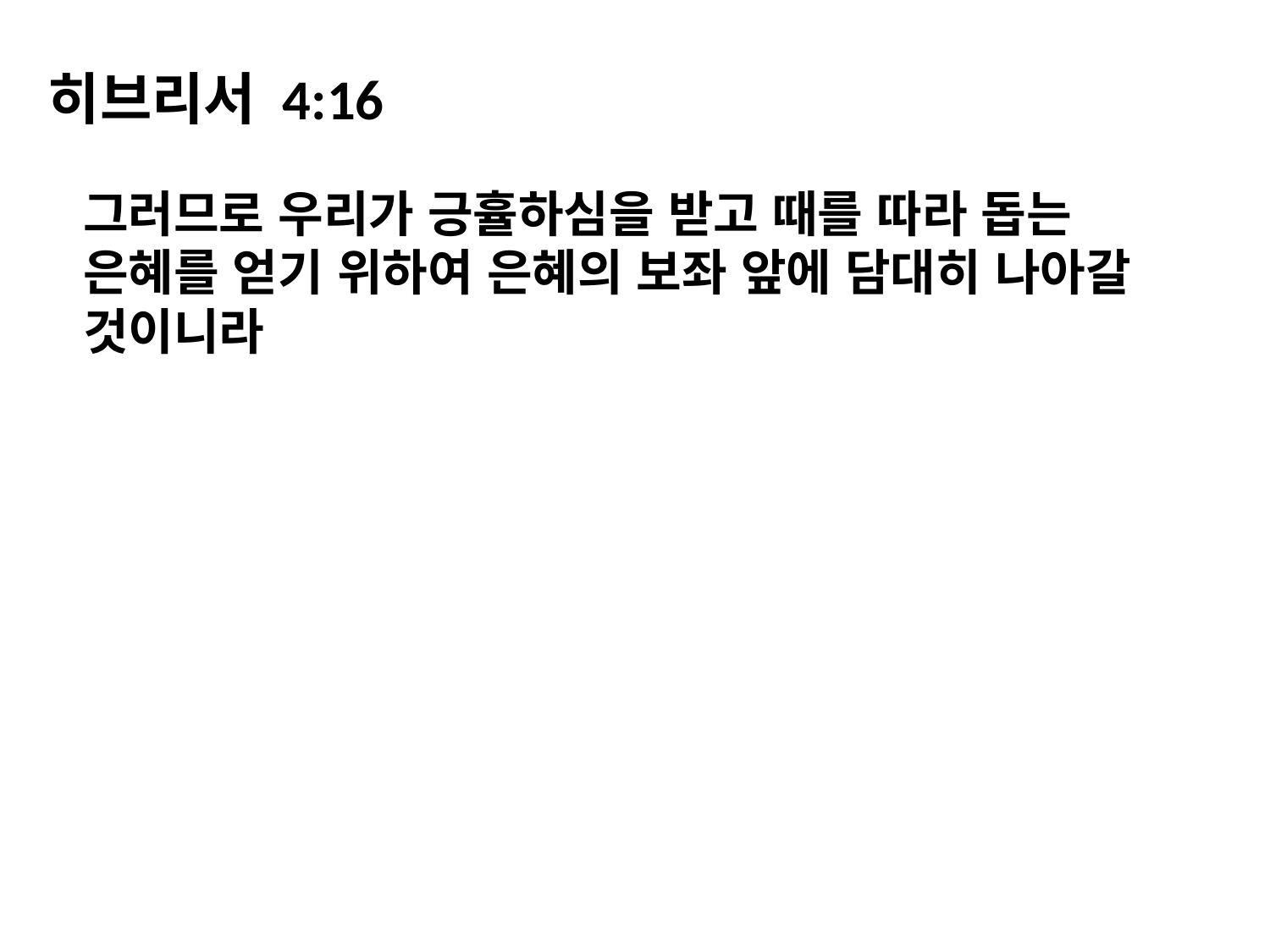

# 히브리서 4:16
그러므로 우리가 긍휼하심을 받고 때를 따라 돕는 은혜를 얻기 위하여 은혜의 보좌 앞에 담대히 나아갈 것이니라